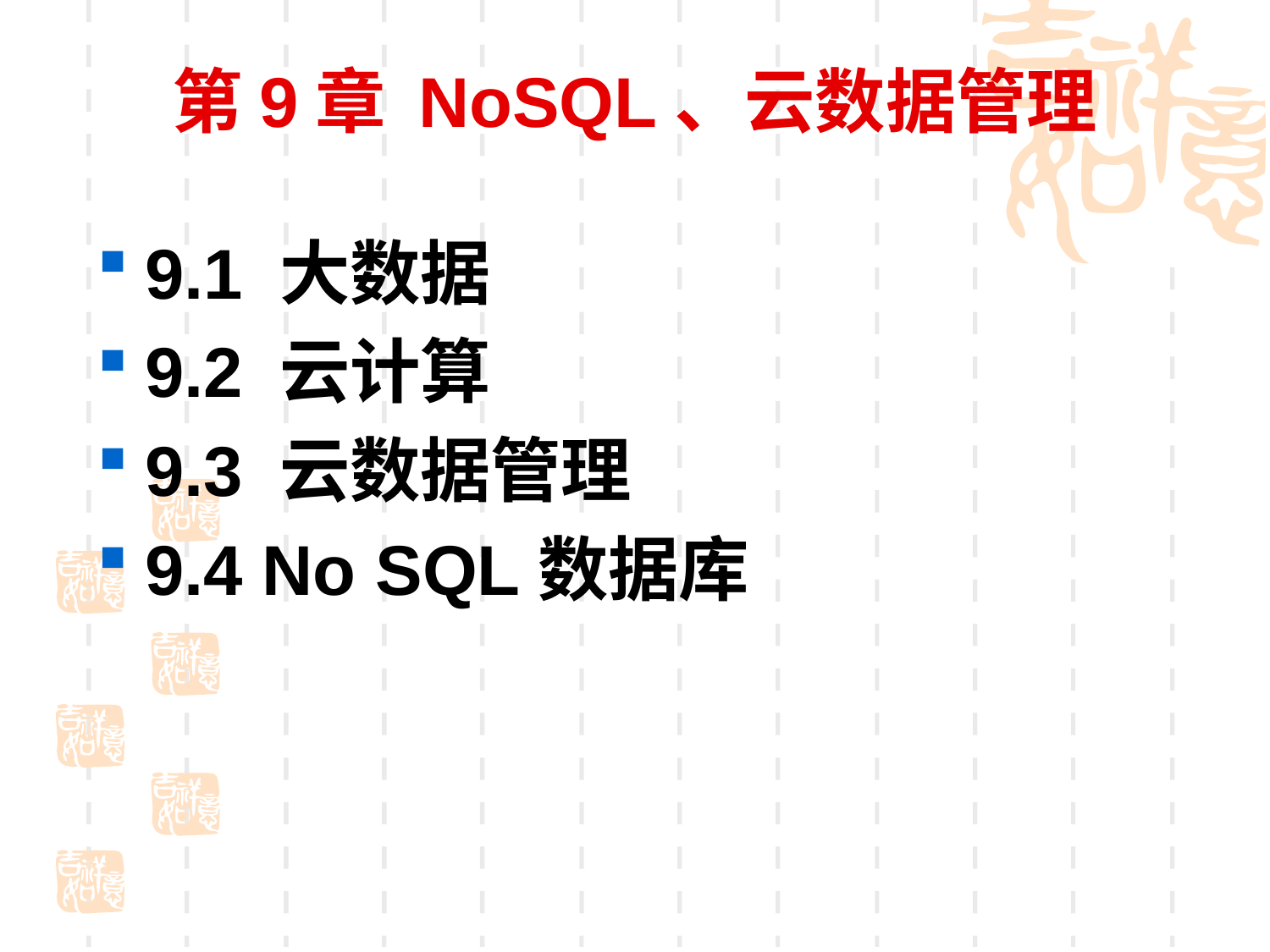

第9章 NoSQL、云数据管理
9.1 大数据
9.2 云计算
9.3 云数据管理
9.4 No SQL数据库